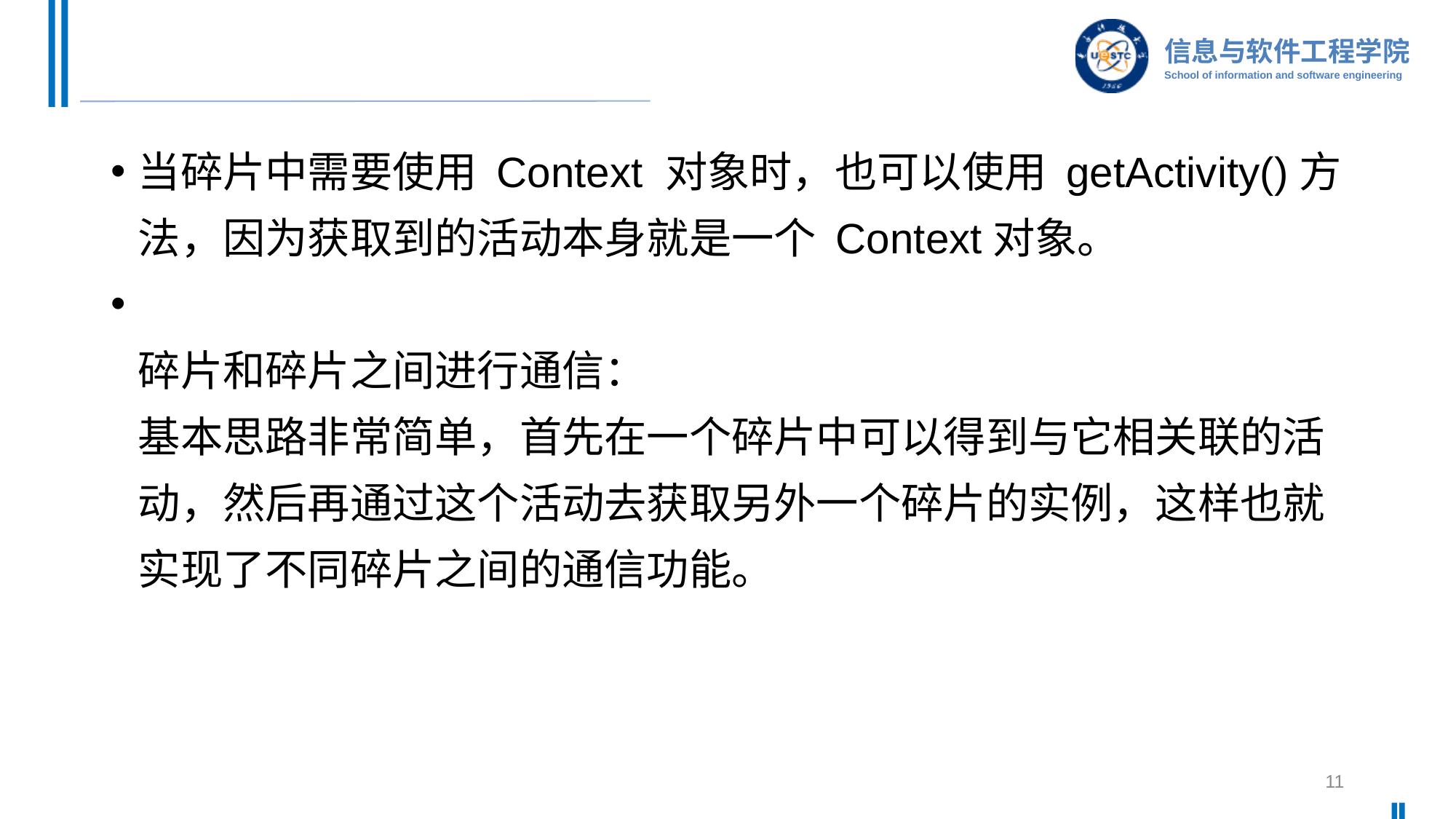

#
当碎片中需要使用 Context 对象时，也可以使用 getActivity()方法，因为获取到的活动本身就是一个 Context对象。
碎片和碎片之间进行通信：
基本思路非常简单，首先在一个碎片中可以得到与它相关联的活动，然后再通过这个活动去获取另外一个碎片的实例，这样也就实现了不同碎片之间的通信功能。
11